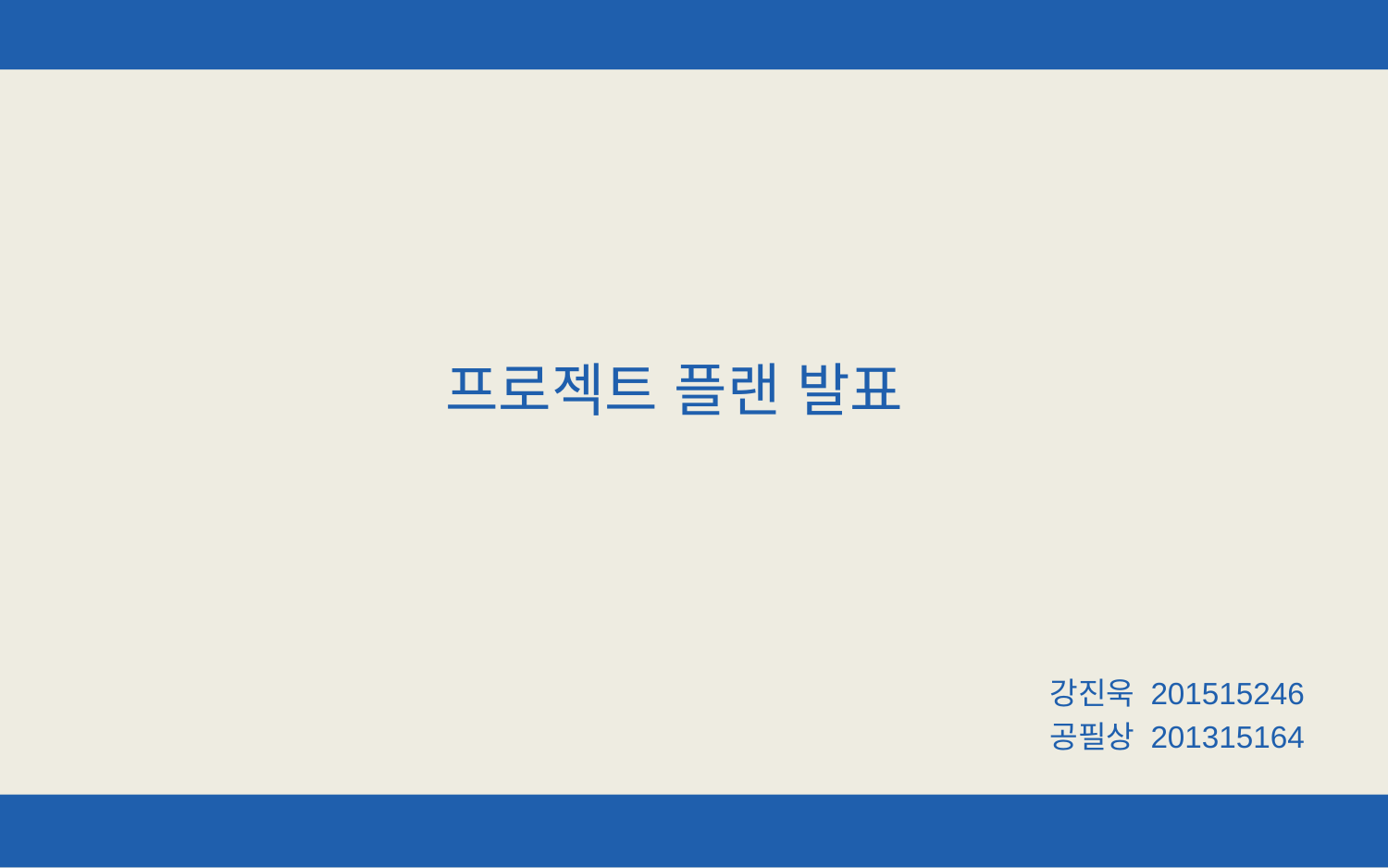

강진욱 201515246
공필상 201315164

프로젝트 플랜 발표